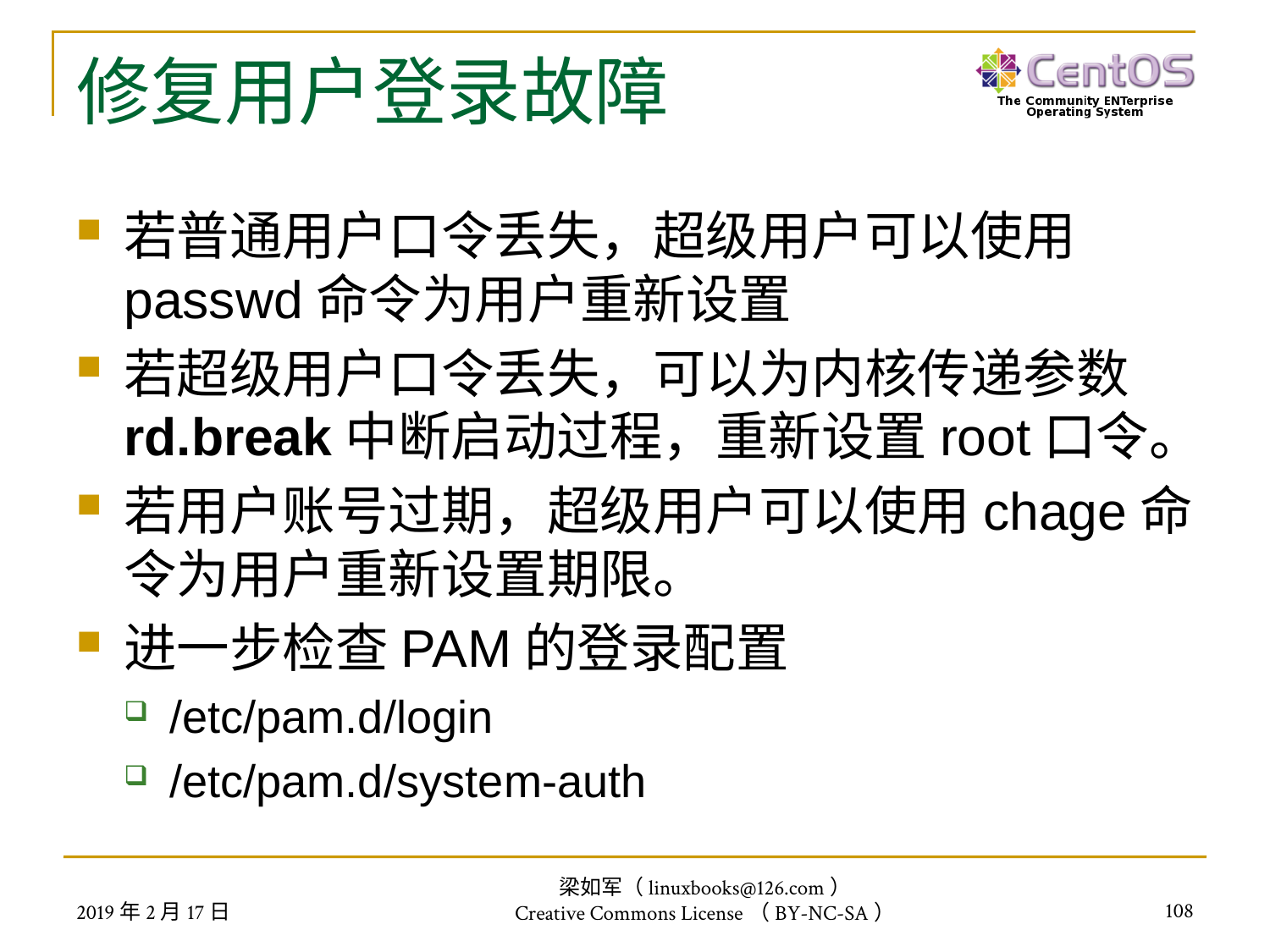

# 修复用户登录故障
若普通用户口令丢失，超级用户可以使用passwd命令为用户重新设置
若超级用户口令丢失，可以为内核传递参数rd.break中断启动过程，重新设置root口令。
若用户账号过期，超级用户可以使用chage命令为用户重新设置期限。
进一步检查PAM的登录配置
/etc/pam.d/login
/etc/pam.d/system-auth

2019年2月17日
108
梁如军（linuxbooks@126.com）
Creative Commons License（BY-NC-SA）